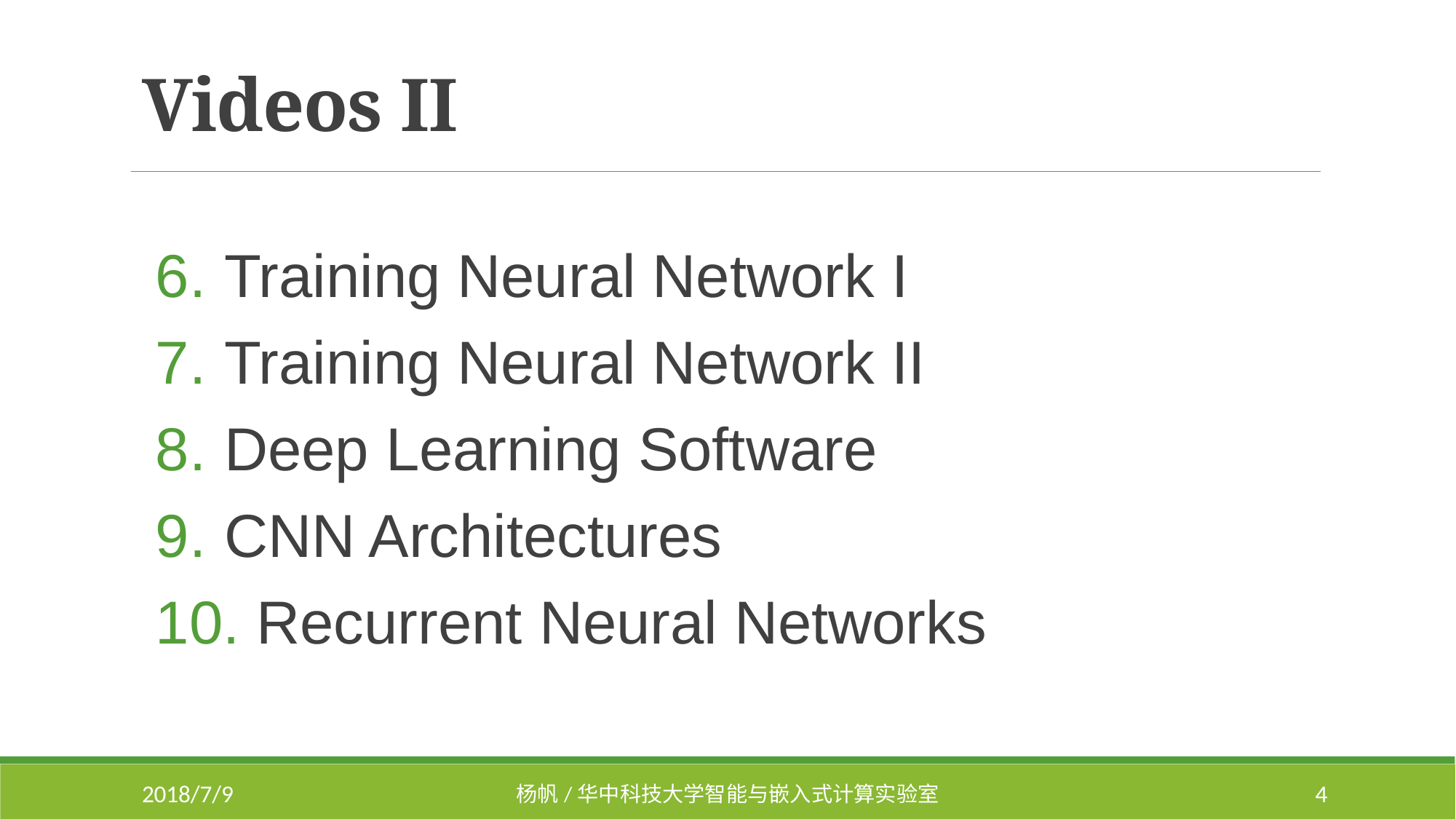

# Videos II
Training Neural Network I
Training Neural Network II
Deep Learning Software
CNN Architectures
 Recurrent Neural Networks

2018/7/9
杨帆/华中科技大学智能与嵌入式计算实验室
4